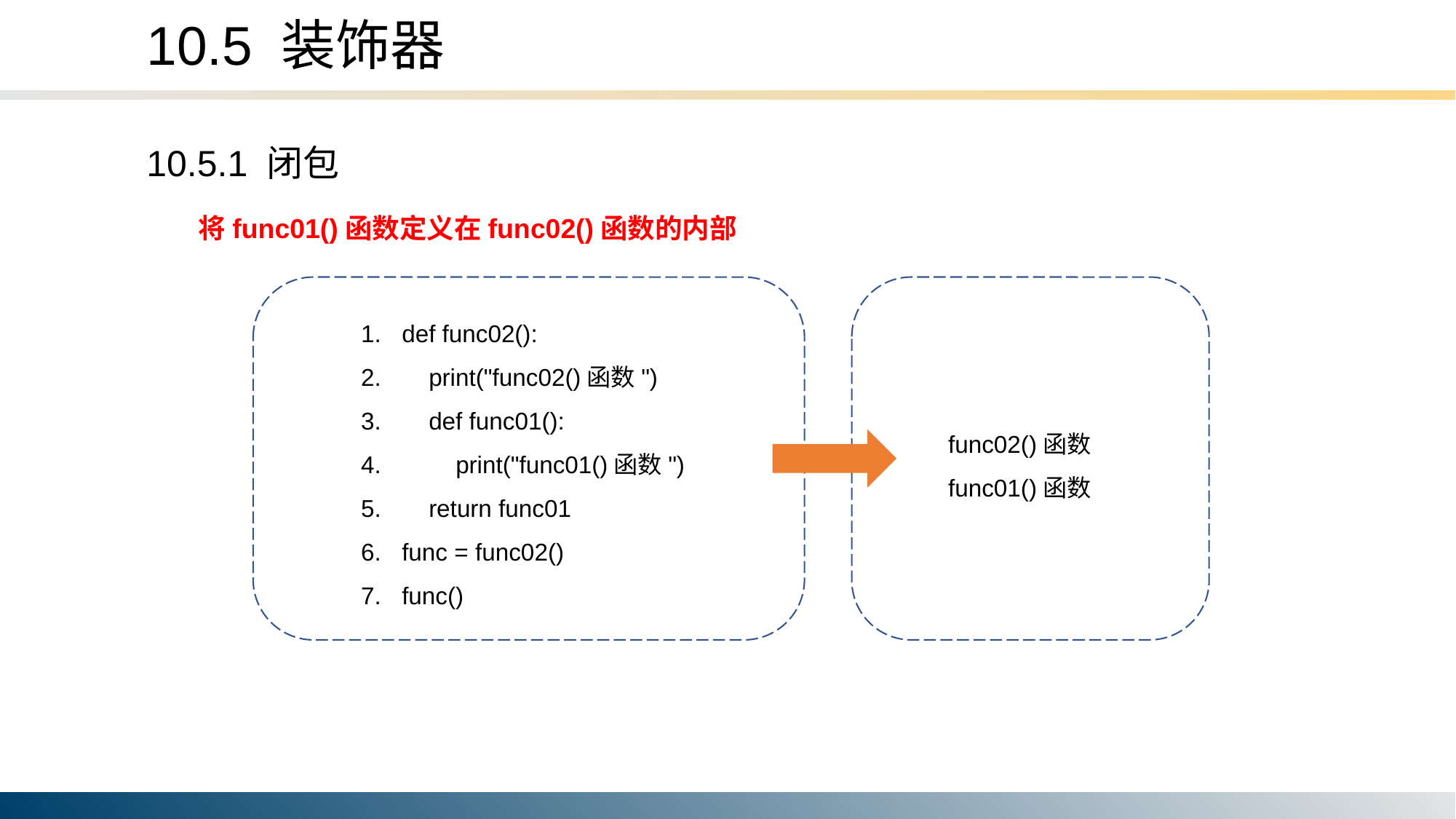

10.5 装饰器
10.5.1 闭包
将func01()函数定义在func02()函数的内部

def func02():
    print("func02()函数")
    def func01():
        print("func01()函数")
    return func01
func = func02()
func()
func02()函数
func01()函数